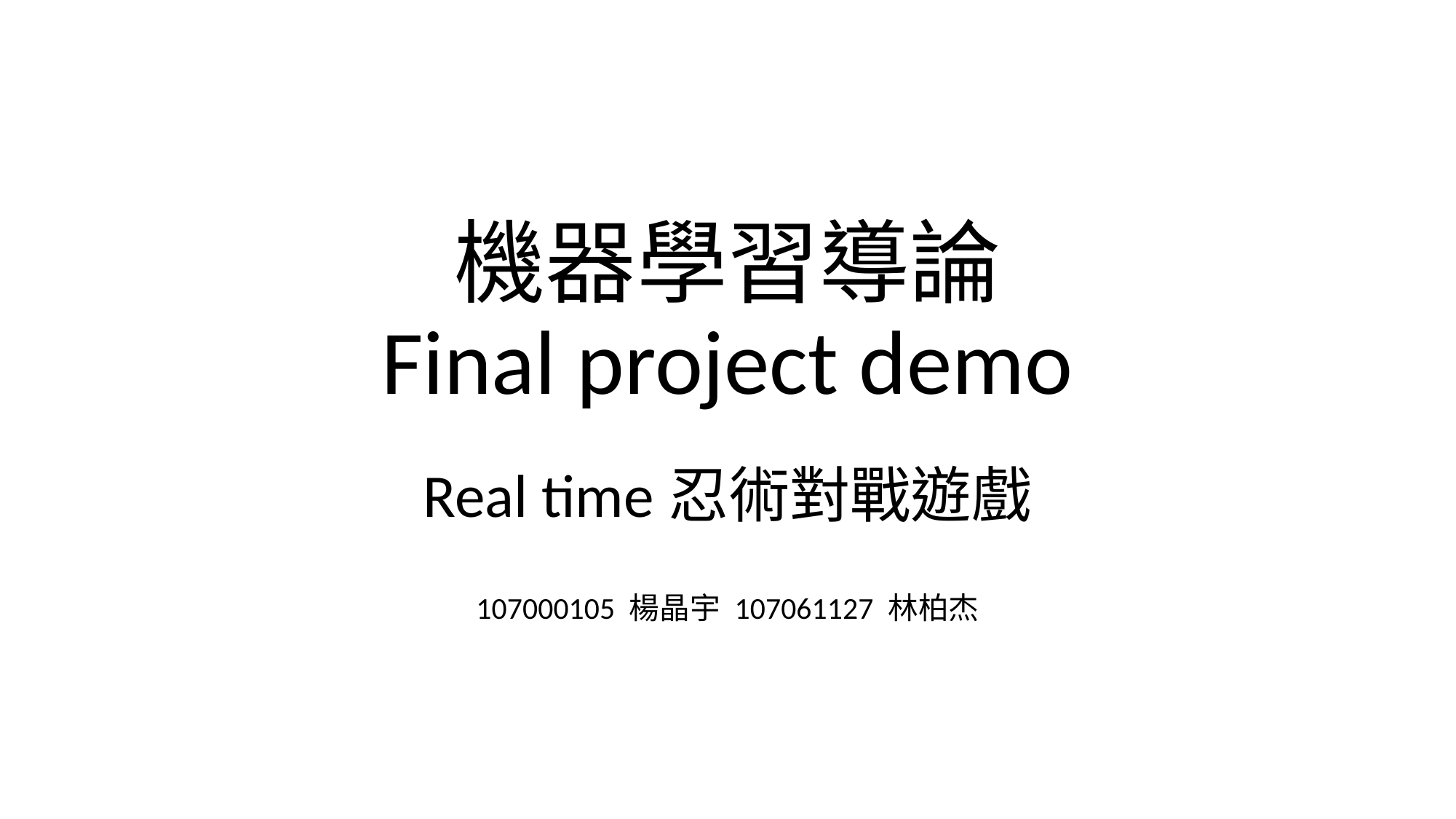

# 機器學習導論 Final project demo
Real time忍術對戰遊戲

107000105 楊晶宇 107061127 林柏杰